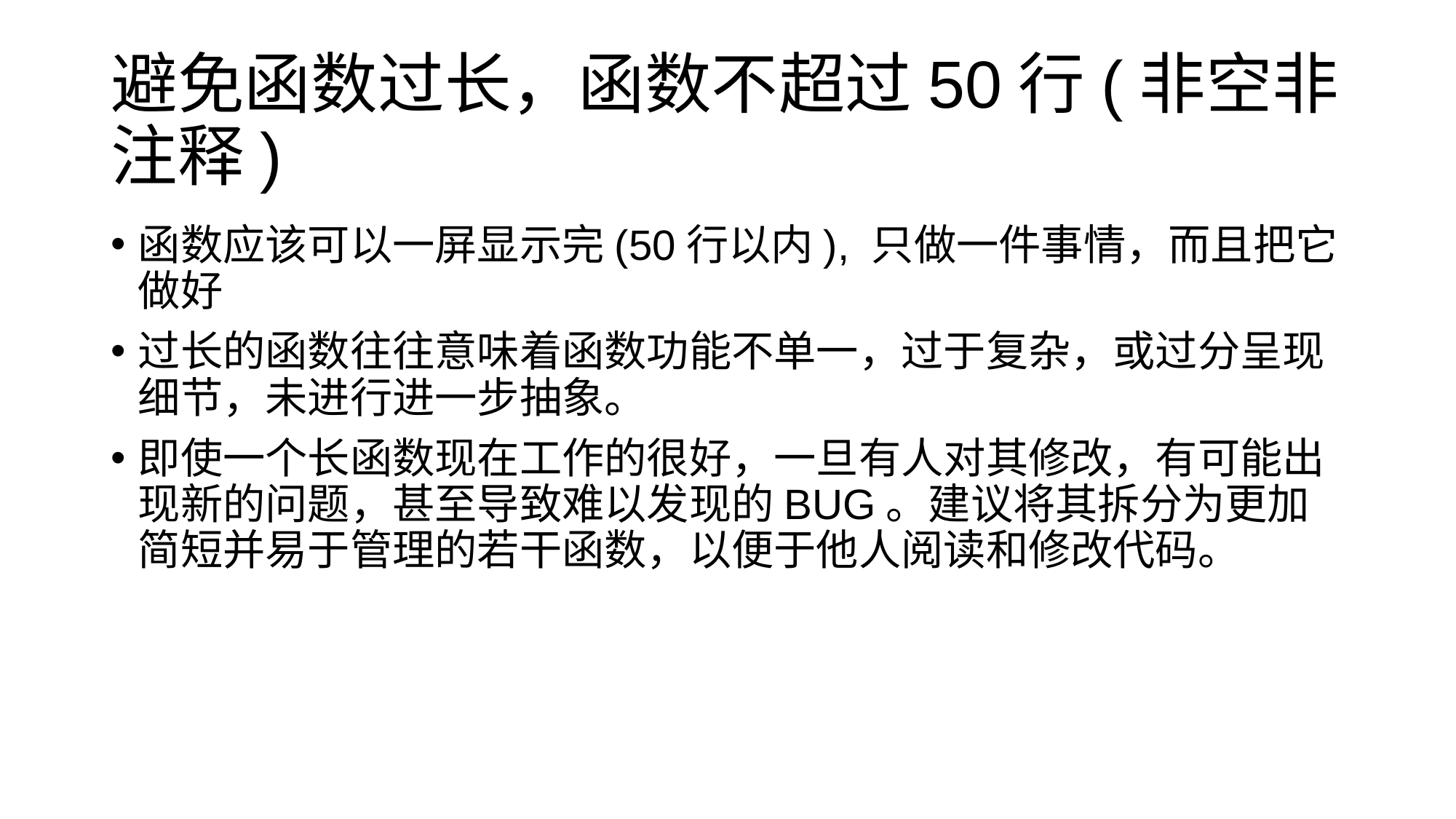

# 避免函数过长，函数不超过50行(非空非注释)
函数应该可以一屏显示完(50行以内), 只做一件事情，而且把它做好
过长的函数往往意味着函数功能不单一，过于复杂，或过分呈现细节，未进行进一步抽象。
即使一个长函数现在工作的很好，一旦有人对其修改，有可能出现新的问题，甚至导致难以发现的BUG。建议将其拆分为更加简短并易于管理的若干函数，以便于他人阅读和修改代码。